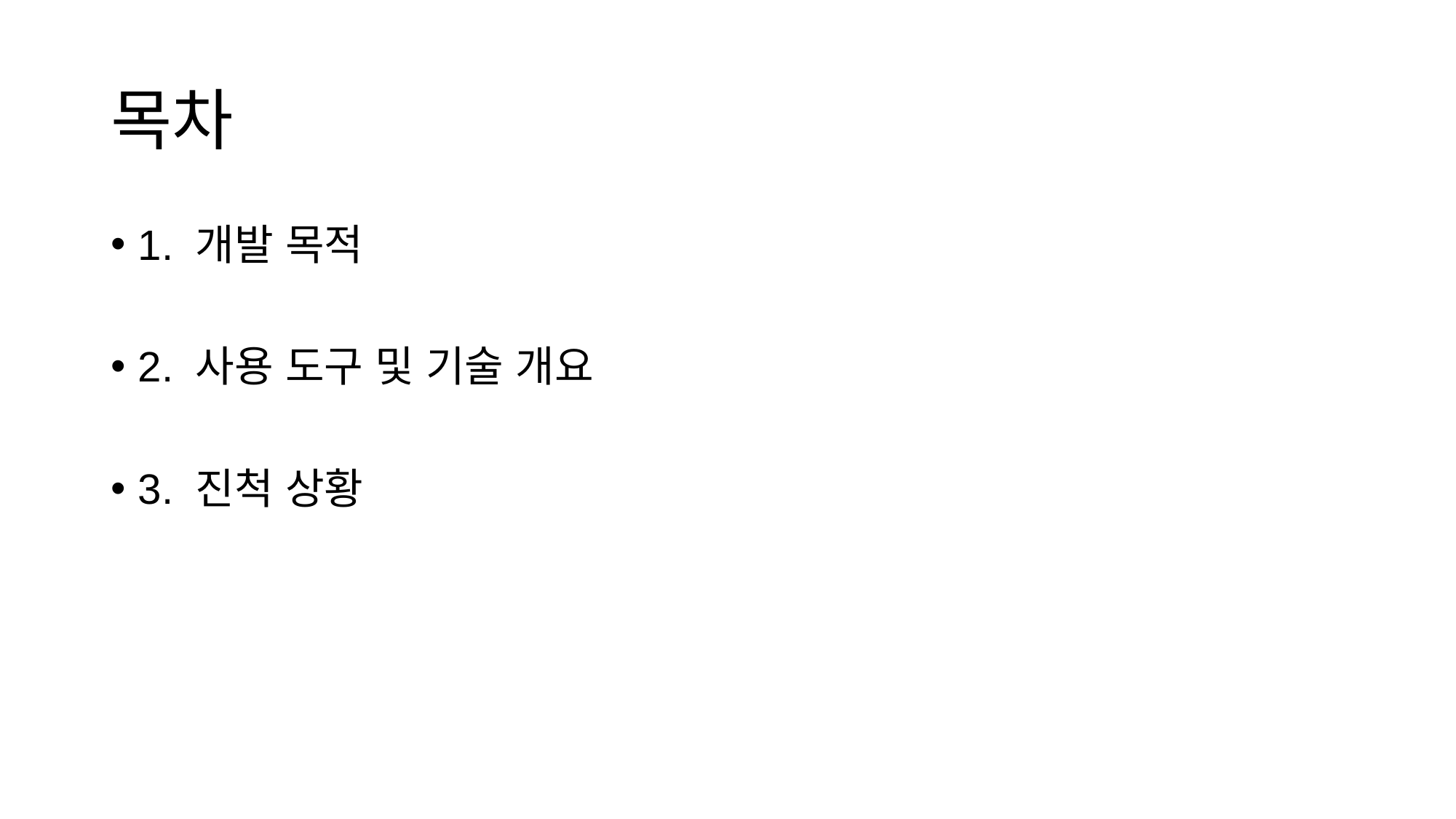

# 목차
1. 개발 목적

2. 사용 도구 및 기술 개요

3. 진척 상황